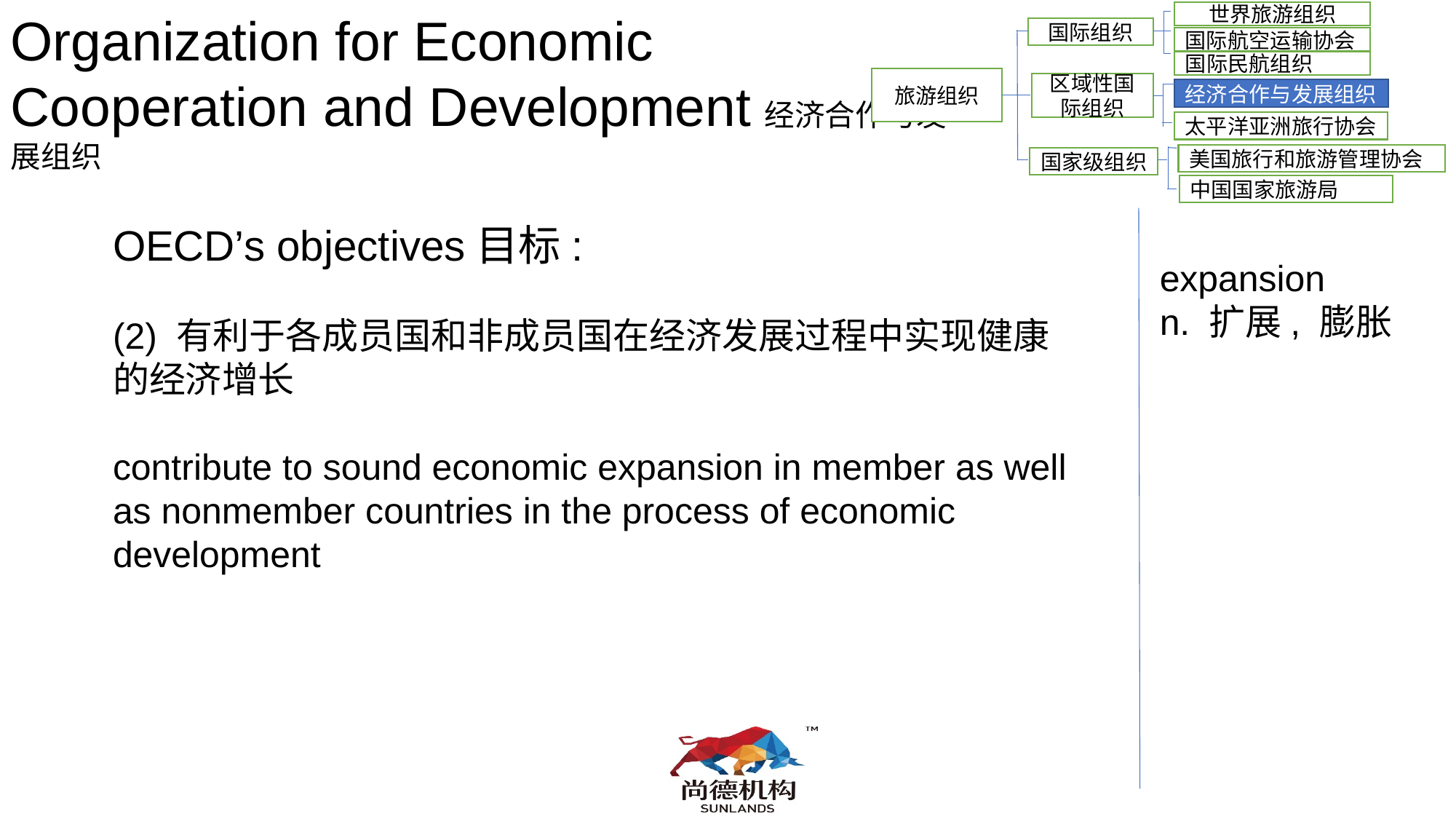

Organization for Economic Cooperation and Development经济合作与发展组织
世界旅游组织
国际组织
国际航空运输协会
国际民航组织
旅游组织
区域性国际组织
经济合作与发展组织
太平洋亚洲旅行协会
美国旅行和旅游管理协会
国家级组织
中国国家旅游局
OECD’s objectives目标:

(2) 有利于各成员国和非成员国在经济发展过程中实现健康的经济增长

contribute to sound economic expansion in member as well as nonmember countries in the process of economic development
 expansion
 n. 扩展, 膨胀